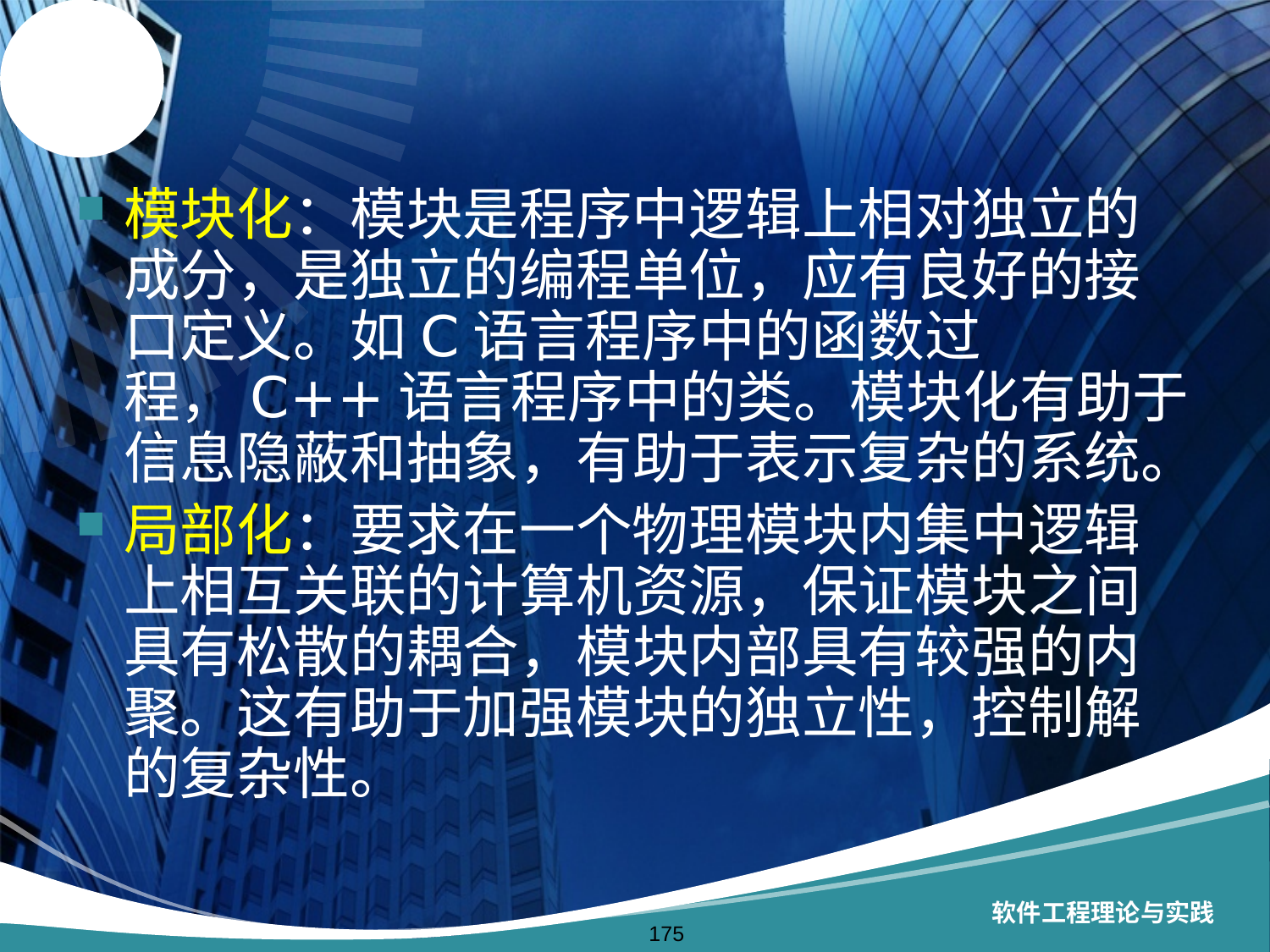

#
模块化：模块是程序中逻辑上相对独立的成分，是独立的编程单位，应有良好的接口定义。如C语言程序中的函数过程，C++语言程序中的类。模块化有助于信息隐蔽和抽象，有助于表示复杂的系统。
局部化：要求在一个物理模块内集中逻辑上相互关联的计算机资源，保证模块之间具有松散的耦合，模块内部具有较强的内聚。这有助于加强模块的独立性，控制解的复杂性。

软件工程理论与实践
175